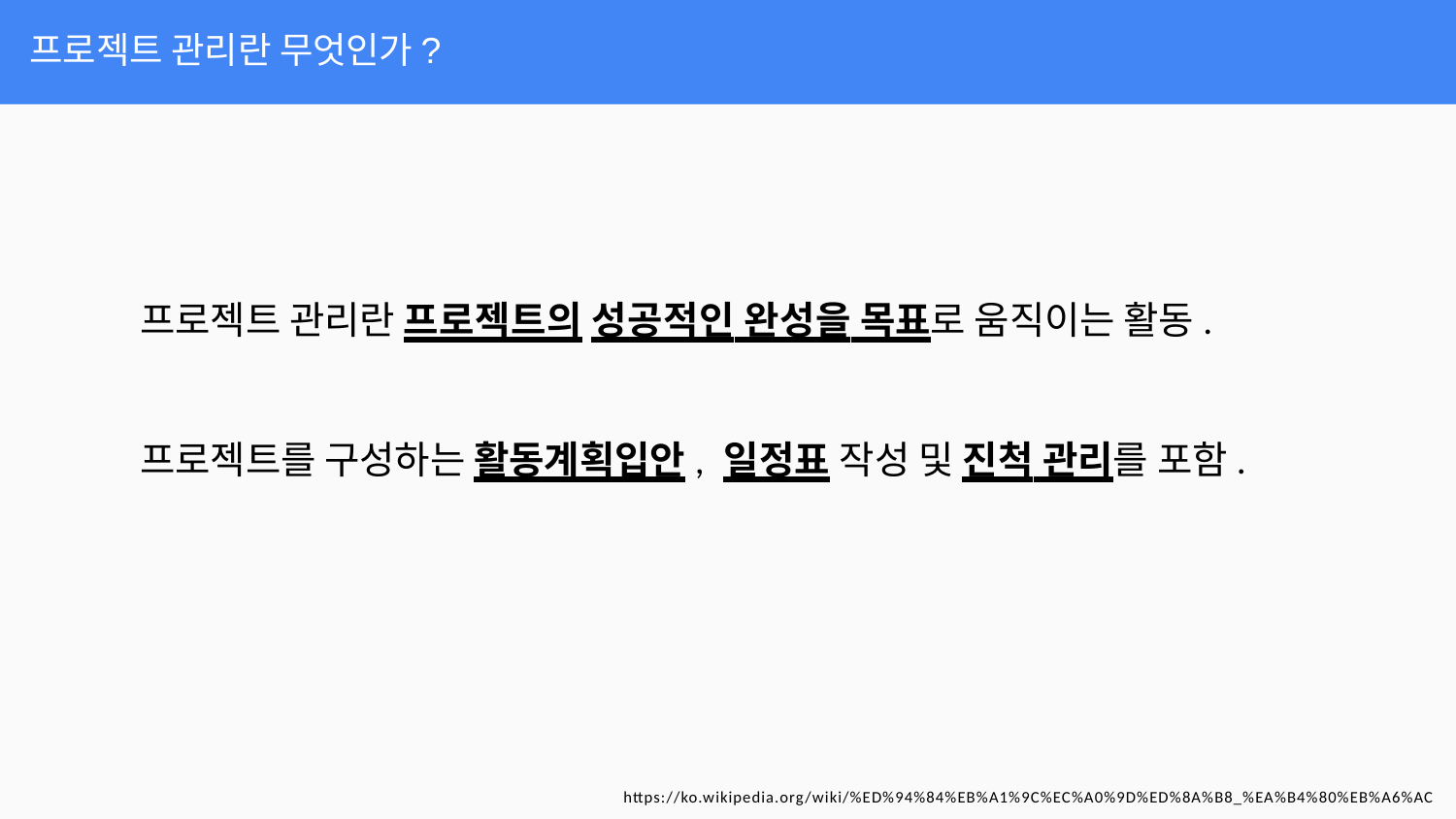

# 프로젝트 관리란 무엇인가?
프로젝트 관리란 프로젝트의 성공적인 완성을 목표로 움직이는 활동.

프로젝트를 구성하는 활동계획입안, 일정표 작성 및 진척 관리를 포함.
https://ko.wikipedia.org/wiki/%ED%94%84%EB%A1%9C%EC%A0%9D%ED%8A%B8_%EA%B4%80%EB%A6%AC